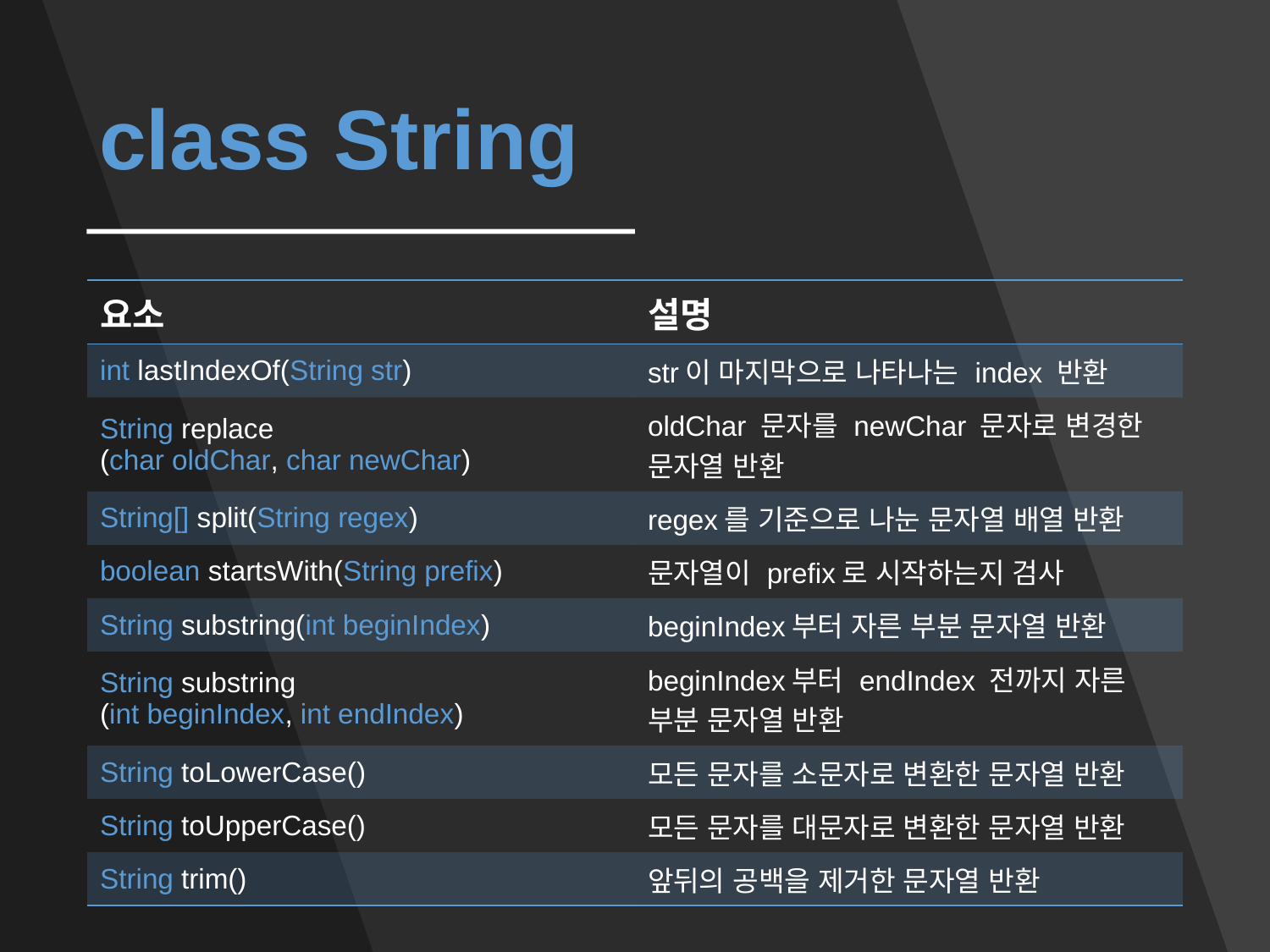

# class String

| 요소 | 설명 |
| --- | --- |
| int lastIndexOf(String str) | str이 마지막으로 나타나는 index 반환 |
| String replace (char oldChar, char newChar) | oldChar 문자를 newChar 문자로 변경한 문자열 반환 |
| String[] split(String regex) | regex를 기준으로 나눈 문자열 배열 반환 |
| boolean startsWith(String prefix) | 문자열이 prefix로 시작하는지 검사 |
| String substring(int beginIndex) | beginIndex부터 자른 부분 문자열 반환 |
| String substring (int beginIndex, int endIndex) | beginIndex부터 endIndex 전까지 자른 부분 문자열 반환 |
| String toLowerCase() | 모든 문자를 소문자로 변환한 문자열 반환 |
| String toUpperCase() | 모든 문자를 대문자로 변환한 문자열 반환 |
| String trim() | 앞뒤의 공백을 제거한 문자열 반환 |